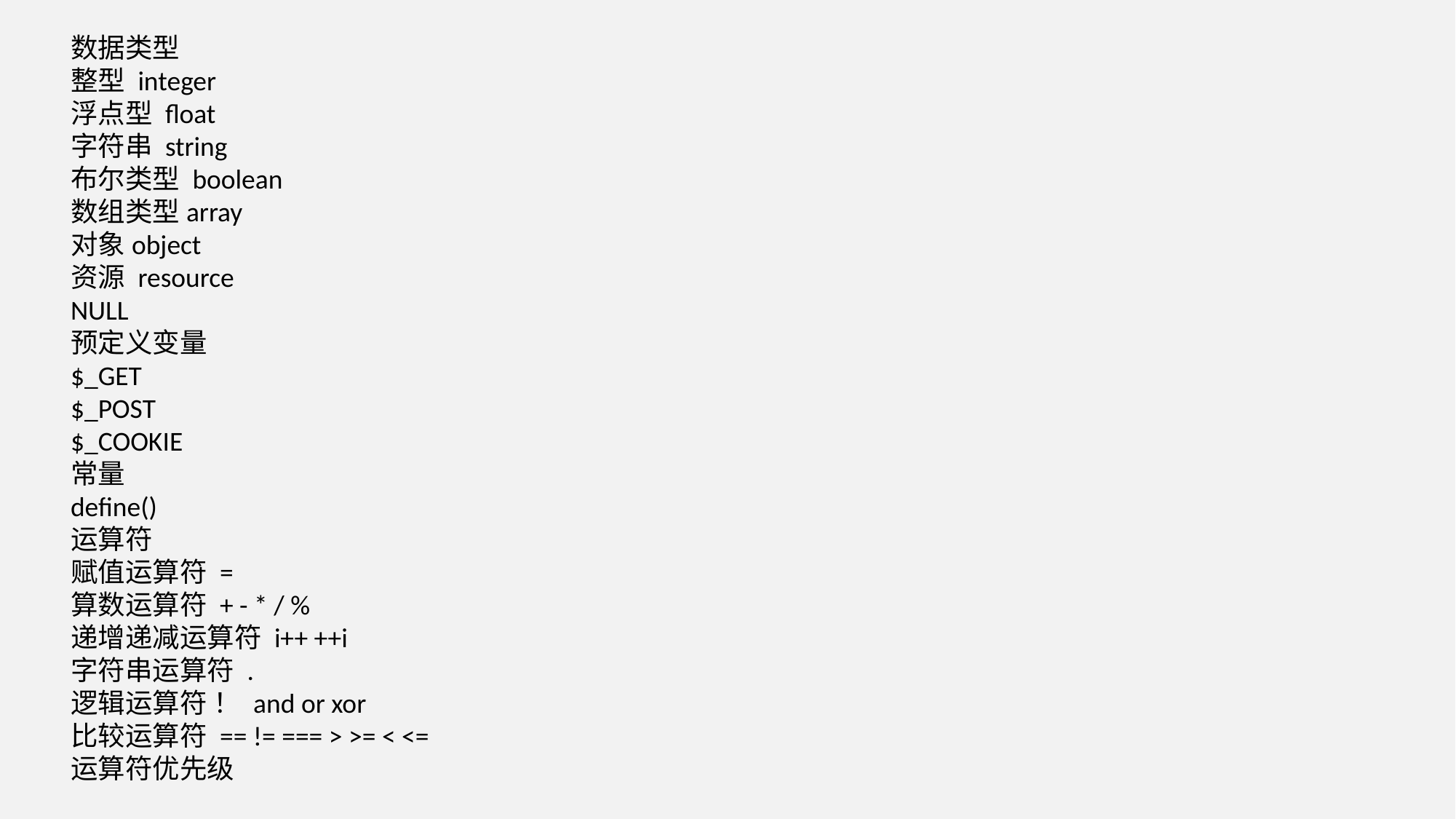

数据类型
整型 integer
浮点型 float
字符串 string
布尔类型 boolean
数组类型array
对象object
资源 resource
NULL
预定义变量
$_GET
$_POST
$_COOKIE
常量
define()
运算符
赋值运算符 =
算数运算符 + - * / %
递增递减运算符 i++ ++i
字符串运算符 .
逻辑运算符 ！ and or xor
比较运算符 == != === > >= < <=
运算符优先级